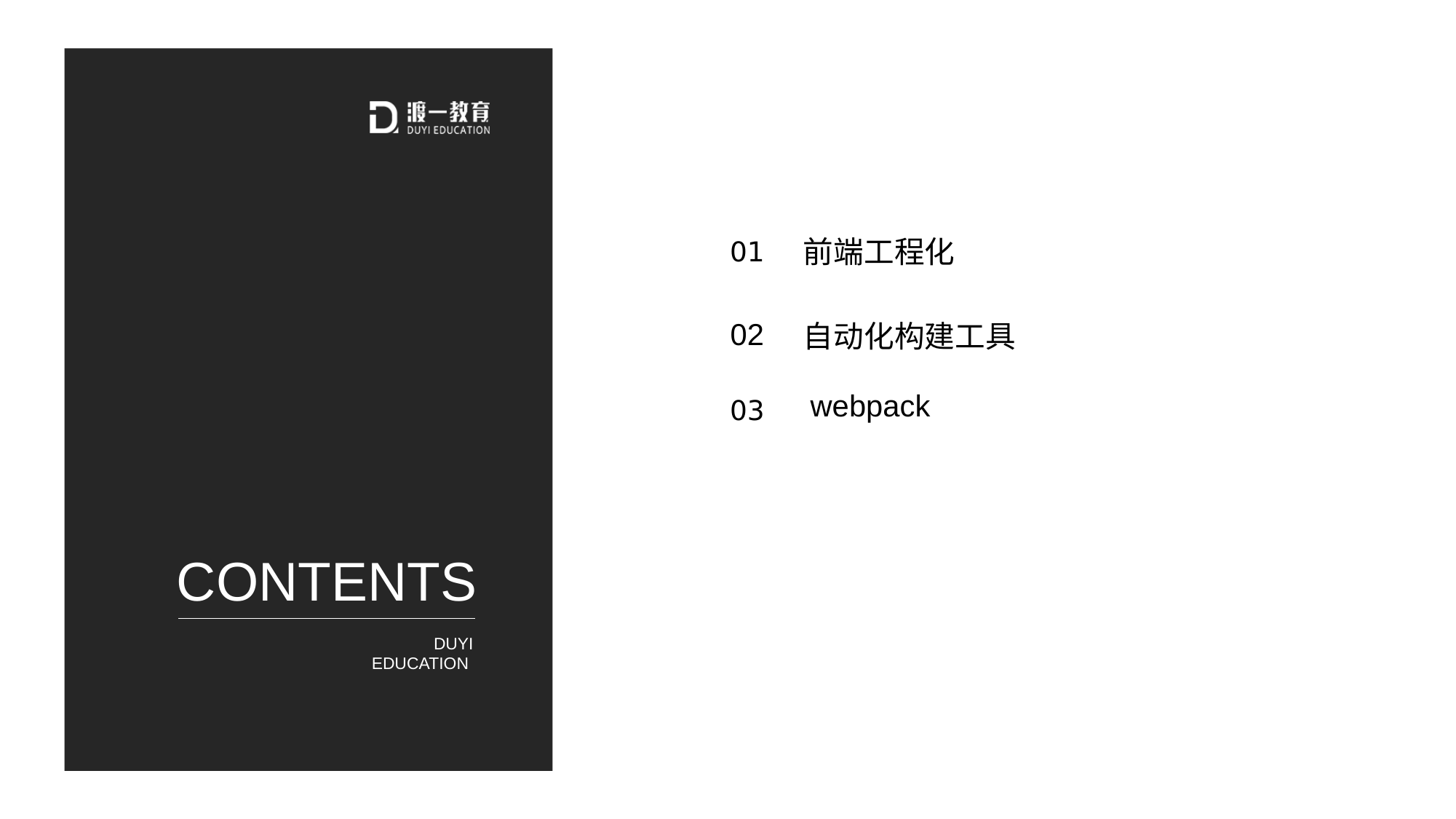

前端工程化
01
# 02
自动化构建工具
webpack
03